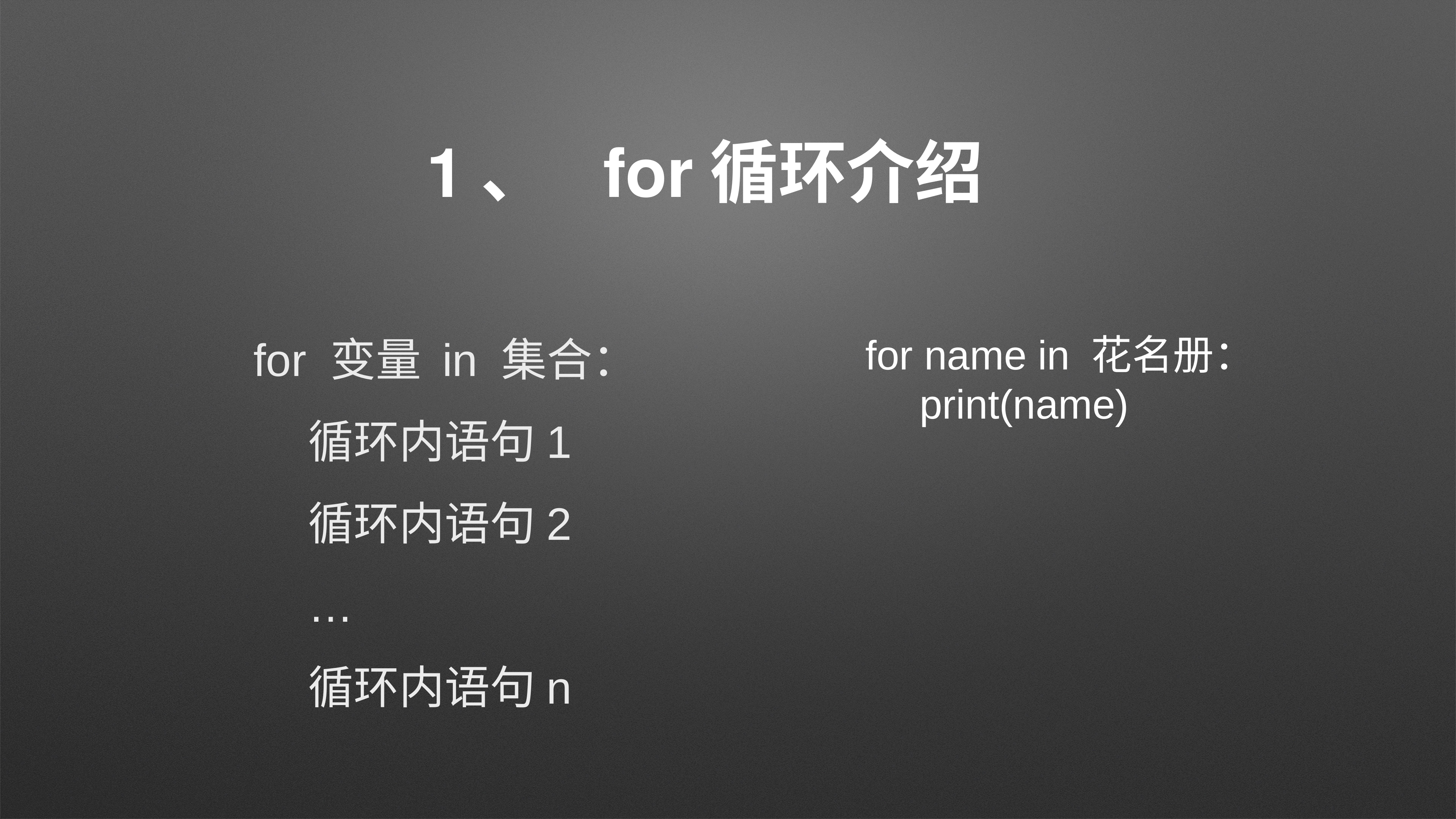

# 1、  for循环介绍
for 变量 in 集合：
	循环内语句1
	循环内语句2
	…
	循环内语句n
for name in 花名册：
	print(name)